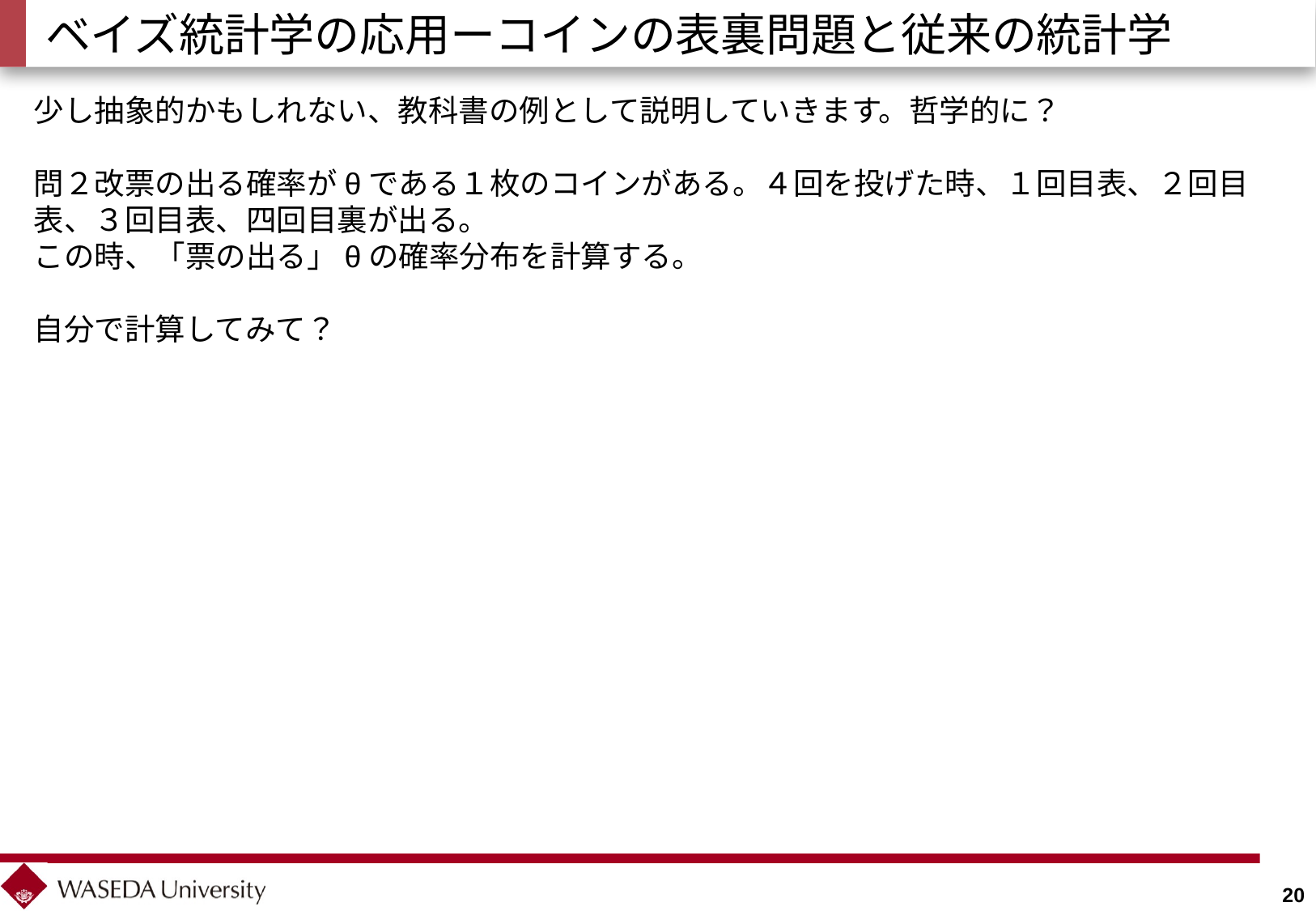

# ベイズ統計学の応用ーコインの表裏問題と従来の統計学
少し抽象的かもしれない、教科書の例として説明していきます。哲学的に？

問２改票の出る確率がθである１枚のコインがある。４回を投げた時、１回目表、２回目表、３回目表、四回目裏が出る。
この時、「票の出る」θの確率分布を計算する。

自分で計算してみて？